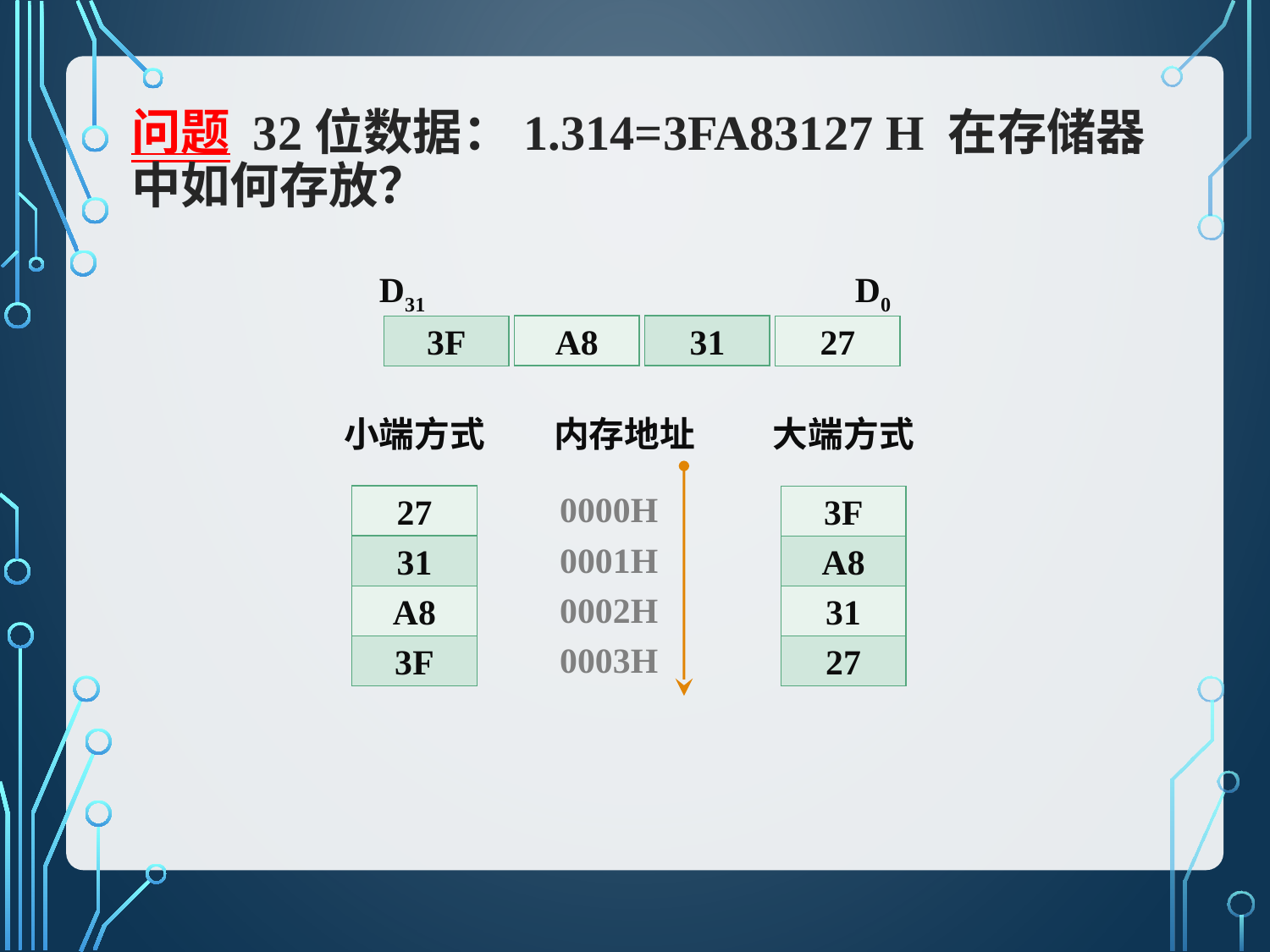

# 问题 32位数据：1.314=3FA83127 H 在存储器中如何存放？
D31
D0
31
A8
3F
27
小端方式
内存地址
大端方式

27
| 0000H |
| --- |
| 0001H |
| 0002H |
| 0003H |
3F
A8
31
31
A8
27
3F